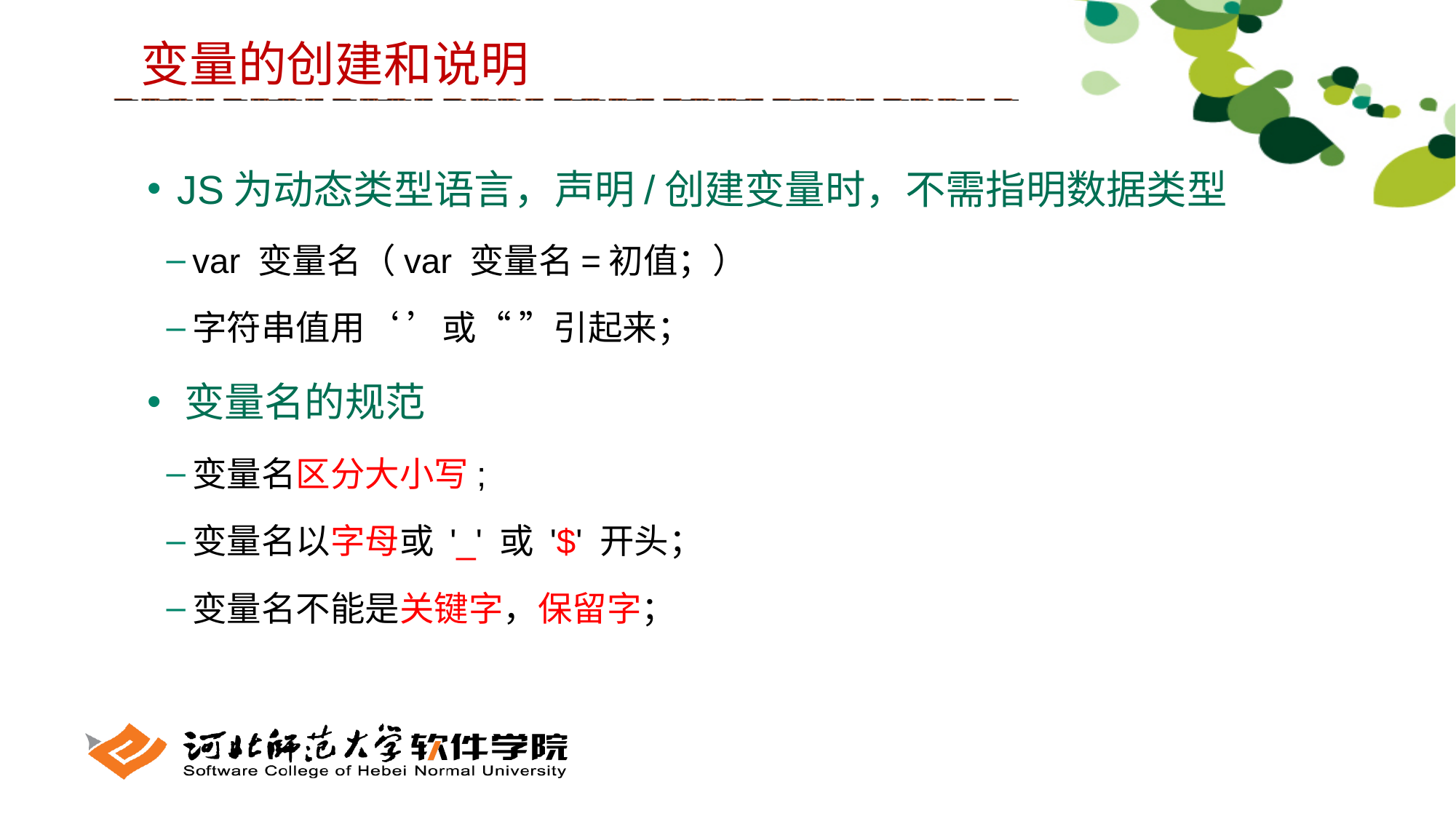

变量的创建和说明
 JS为动态类型语言，声明/创建变量时，不需指明数据类型
var 变量名（var 变量名=初值；）
字符串值用‘ ’或“ ”引起来；
 变量名的规范
变量名区分大小写;
变量名以字母或 '_' 或 '$' 开头；
变量名不能是关键字，保留字；